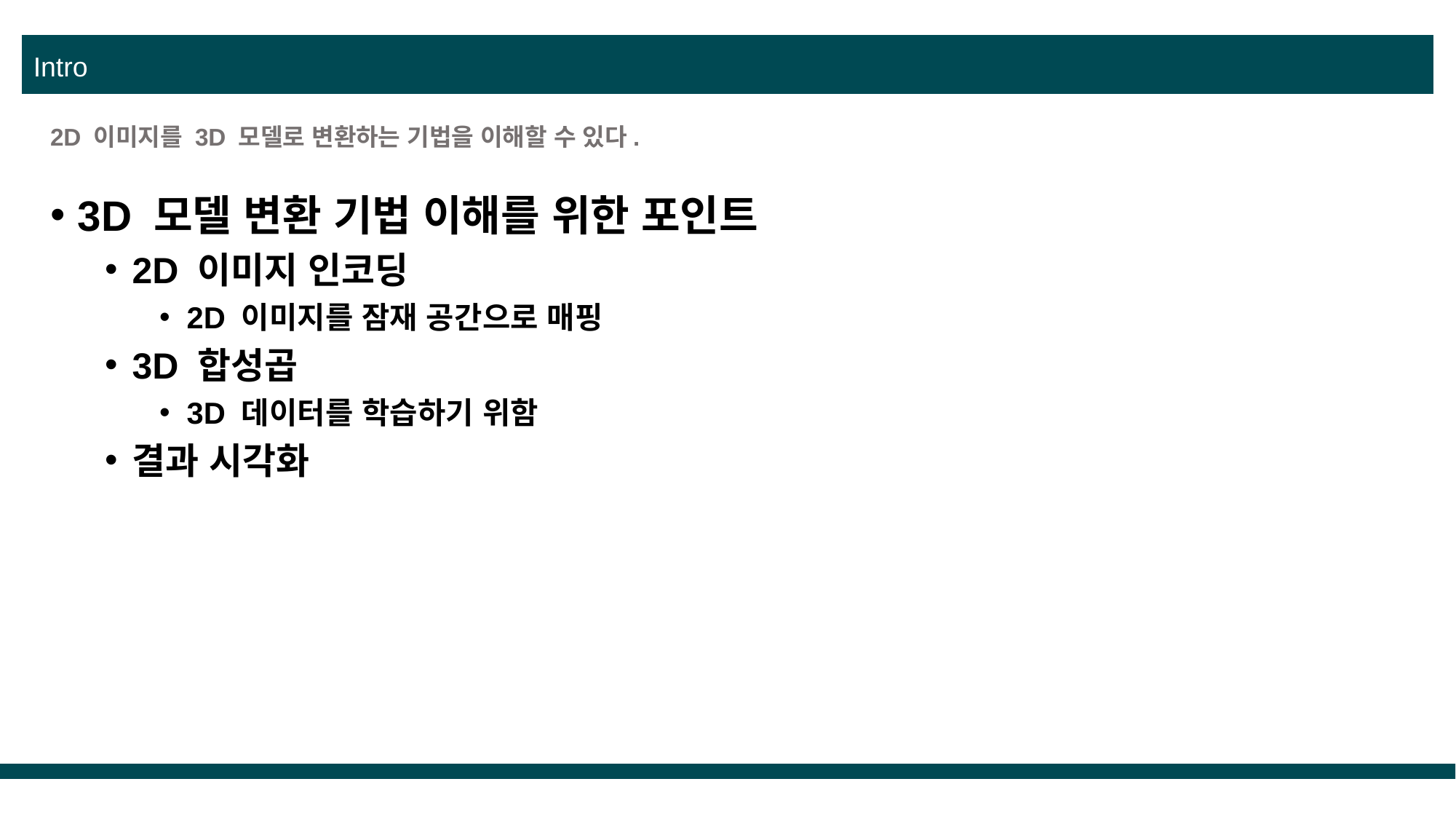

Intro
# 2D 이미지를 3D 모델로 변환하는 기법을 이해할 수 있다.
3D 모델 변환 기법 이해를 위한 포인트
2D 이미지 인코딩
2D 이미지를 잠재 공간으로 매핑
3D 합성곱
3D 데이터를 학습하기 위함
결과 시각화